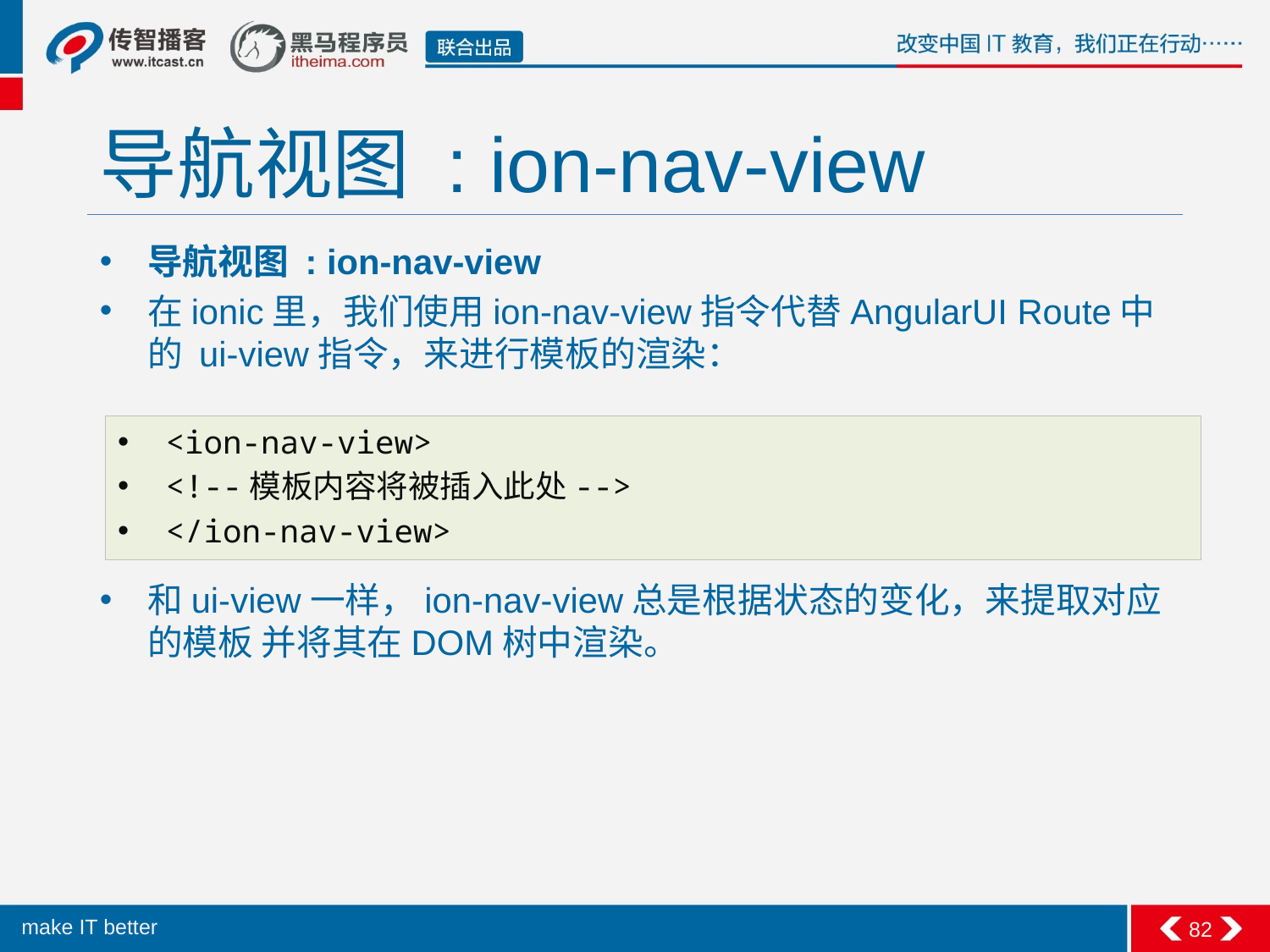

# 导航视图 : ion-nav-view
导航视图 : ion-nav-view
在ionic里，我们使用ion-nav-view指令代替AngularUI Route中的 ui-view指令，来进行模板的渲染：

和ui-view一样，ion-nav-view总是根据状态的变化，来提取对应的模板 并将其在DOM树中渲染。

<ion-nav-view>
<!--模板内容将被插入此处-->
</ion-nav-view>
82

make IT better